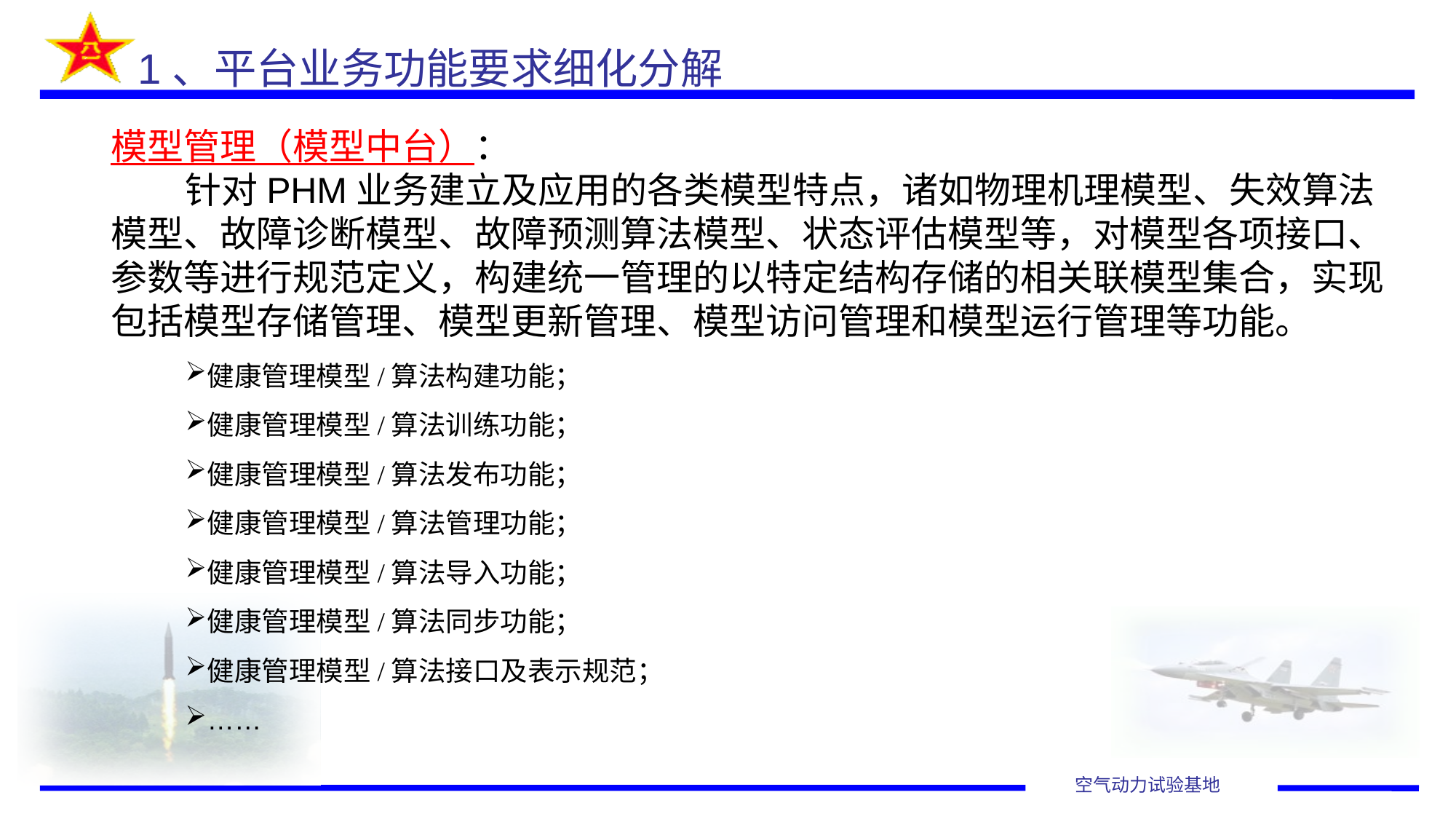

# 1、平台业务功能要求细化分解
模型管理（模型中台）：
        针对PHM业务建立及应用的各类模型特点，诸如物理机理模型、失效算法模型、故障诊断模型、故障预测算法模型、状态评估模型等，对模型各项接口、参数等进行规范定义，构建统一管理的以特定结构存储的相关联模型集合，实现包括模型存储管理、模型更新管理、模型访问管理和模型运行管理等功能。
健康管理模型/算法构建功能；
健康管理模型/算法训练功能；
健康管理模型/算法发布功能；
健康管理模型/算法管理功能；
健康管理模型/算法导入功能；
健康管理模型/算法同步功能；
健康管理模型/算法接口及表示规范；
……